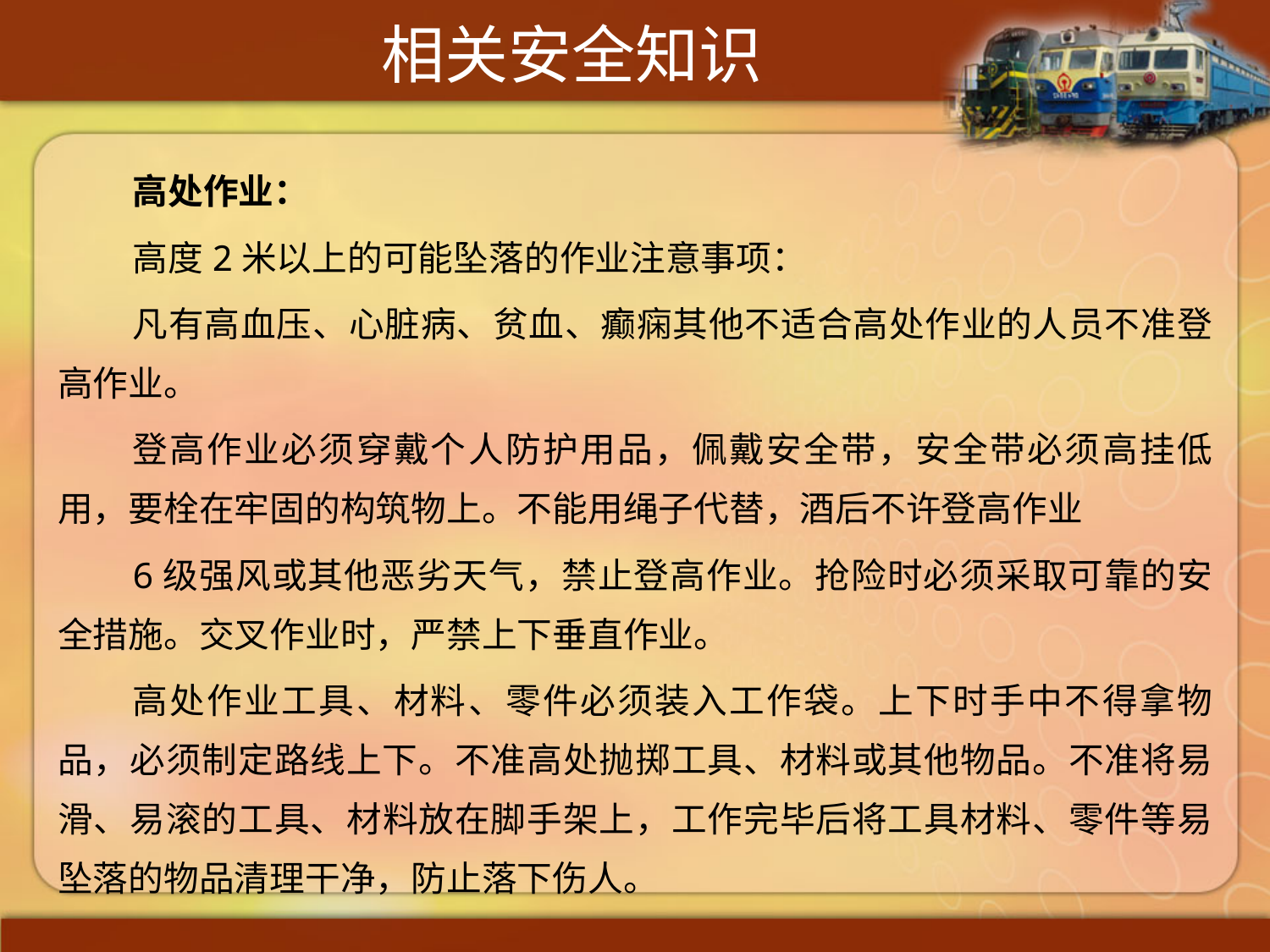

# 相关安全知识
高处作业：
高度2米以上的可能坠落的作业注意事项：
凡有高血压、心脏病、贫血、癫痫其他不适合高处作业的人员不准登高作业。
登高作业必须穿戴个人防护用品，佩戴安全带，安全带必须高挂低用，要栓在牢固的构筑物上。不能用绳子代替，酒后不许登高作业
6级强风或其他恶劣天气，禁止登高作业。抢险时必须采取可靠的安全措施。交叉作业时，严禁上下垂直作业。
高处作业工具、材料、零件必须装入工作袋。上下时手中不得拿物品，必须制定路线上下。不准高处抛掷工具、材料或其他物品。不准将易滑、易滚的工具、材料放在脚手架上，工作完毕后将工具材料、零件等易坠落的物品清理干净，防止落下伤人。